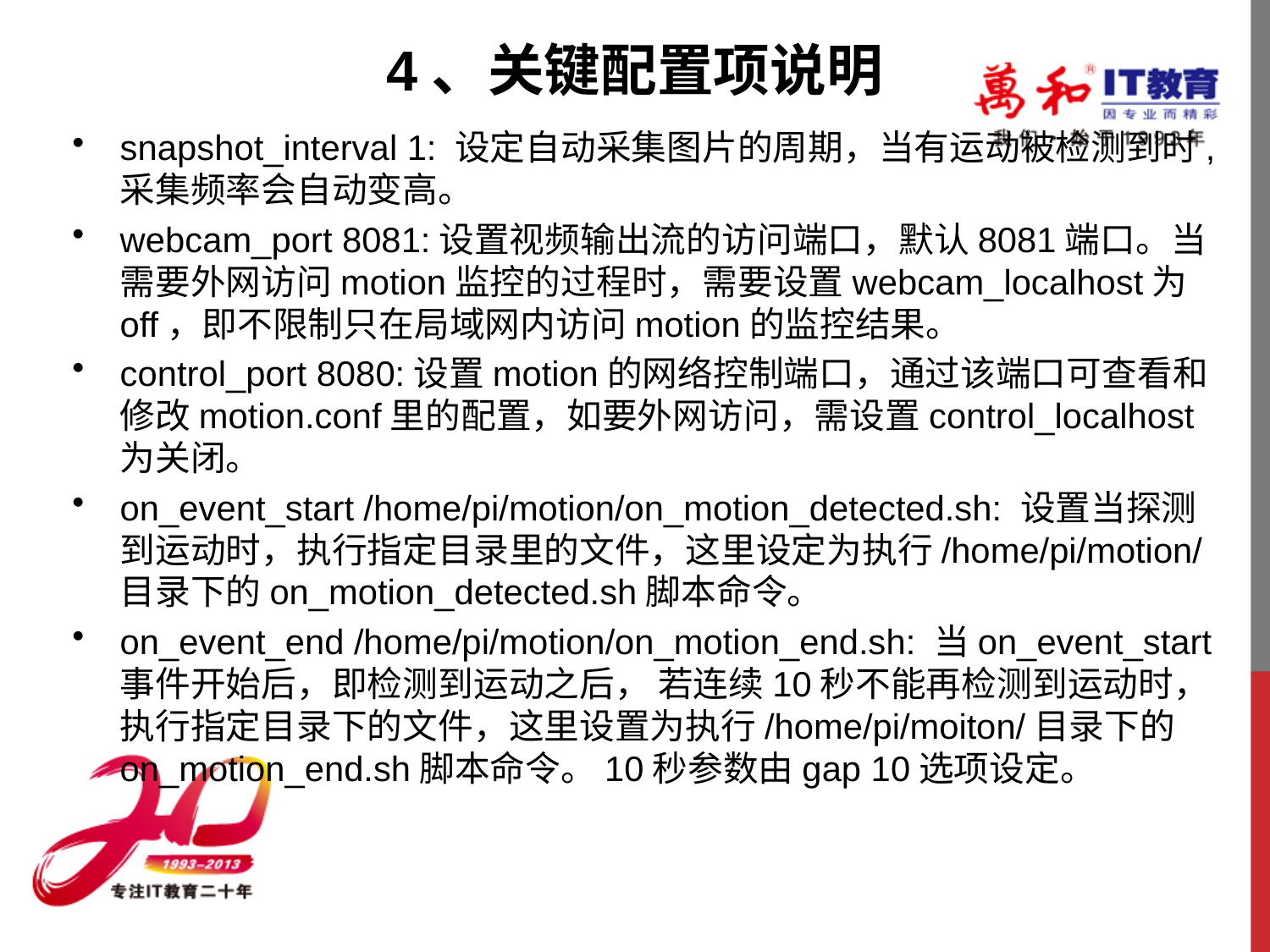

# 4、关键配置项说明
snapshot_interval 1: 设定自动采集图片的周期，当有运动被检测到时,采集频率会自动变高。
webcam_port 8081:设置视频输出流的访问端口，默认8081端口。当需要外网访问motion监控的过程时，需要设置webcam_localhost为off，即不限制只在局域网内访问motion的监控结果。
control_port 8080:设置motion的网络控制端口，通过该端口可查看和修改motion.conf里的配置，如要外网访问，需设置control_localhost为关闭。
on_event_start /home/pi/motion/on_motion_detected.sh: 设置当探测到运动时，执行指定目录里的文件，这里设定为执行/home/pi/motion/目录下的on_motion_detected.sh脚本命令。
on_event_end /home/pi/motion/on_motion_end.sh: 当on_event_start事件开始后，即检测到运动之后， 若连续10秒不能再检测到运动时，执行指定目录下的文件，这里设置为执行/home/pi/moiton/目录下的on_motion_end.sh脚本命令。10秒参数由gap 10选项设定。